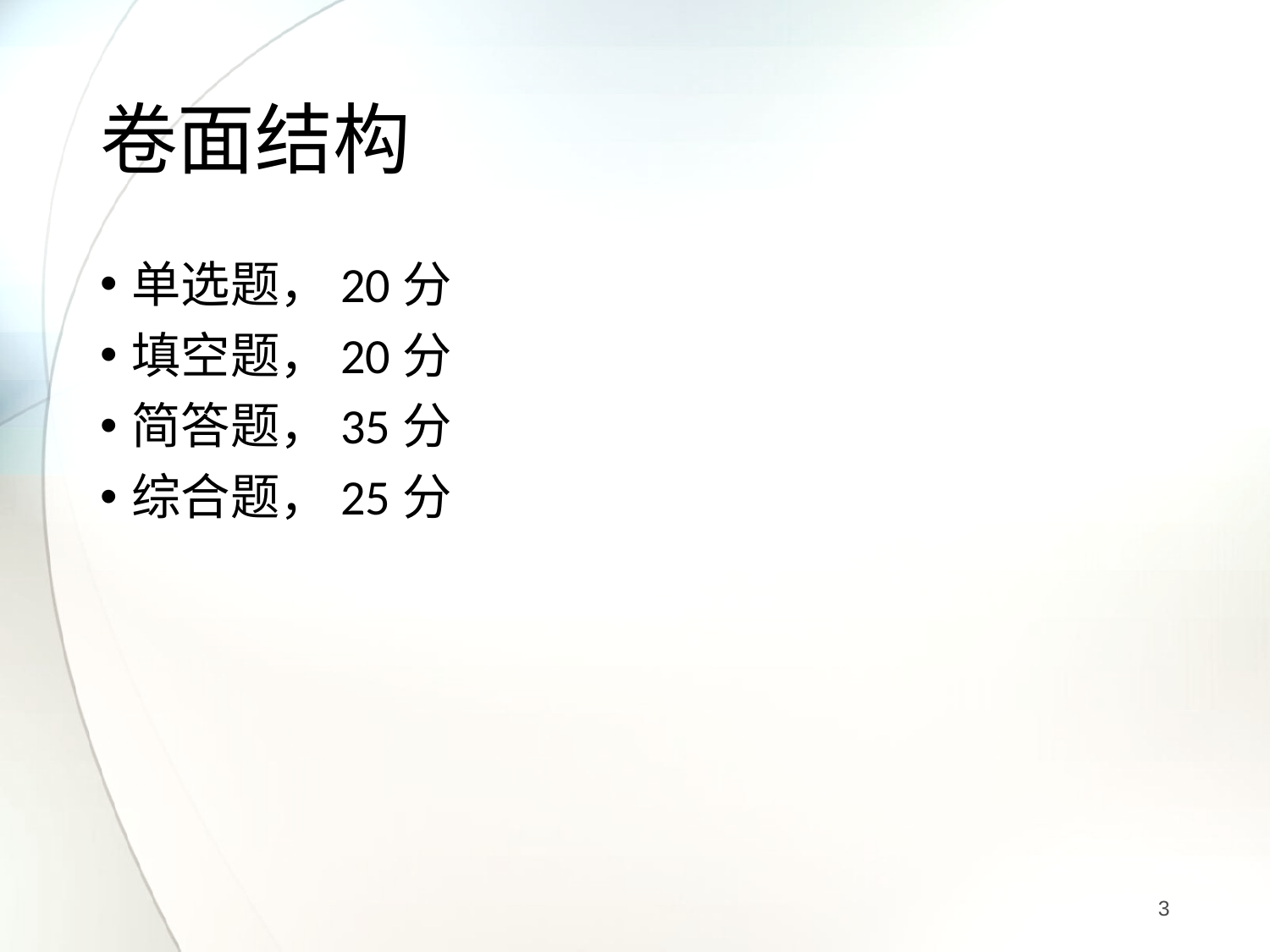

# 卷面结构
单选题，20分
填空题，20分
简答题，35分
综合题，25分

3